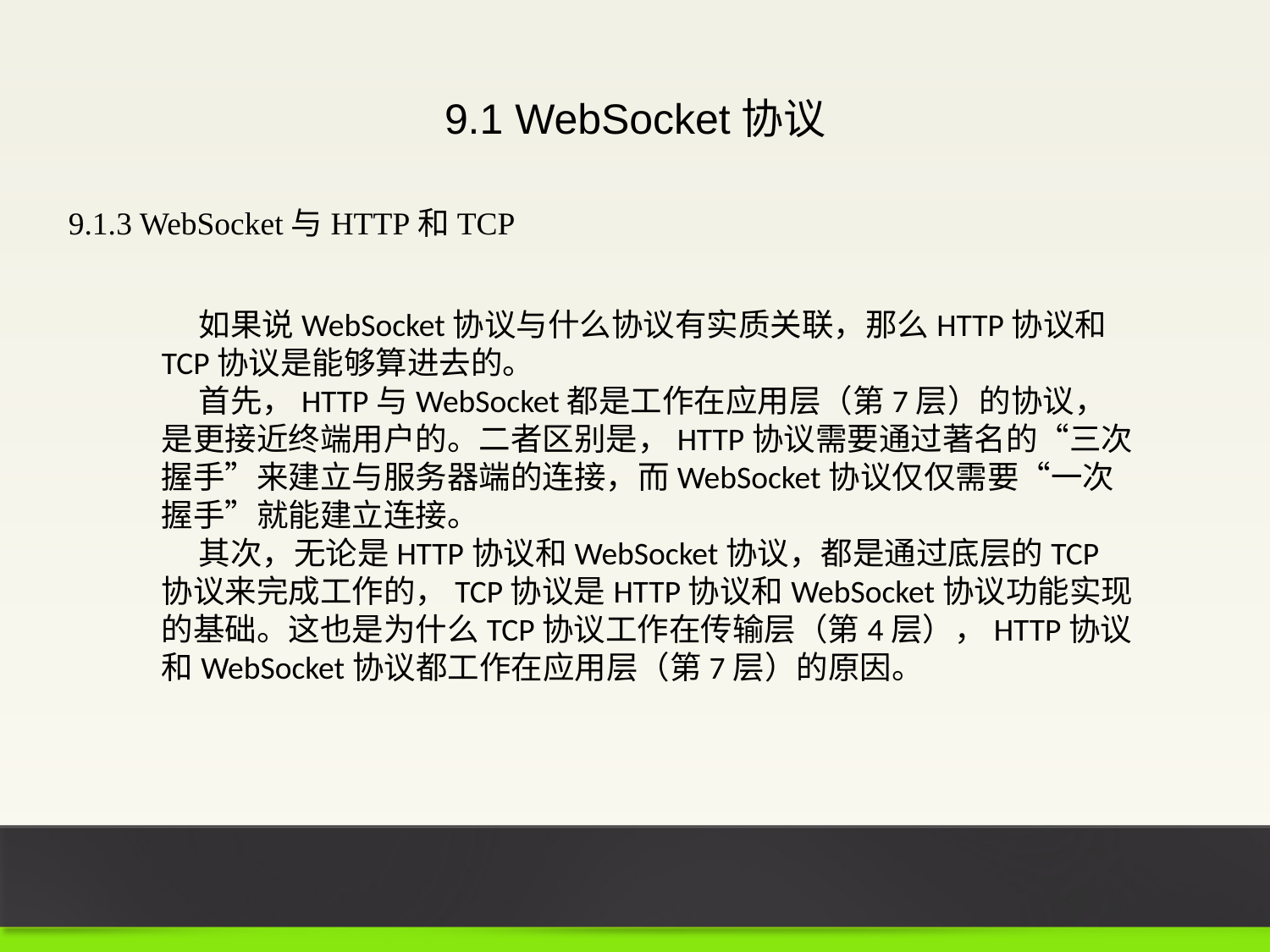

9.1 WebSocket协议
9.1.3 WebSocket与HTTP和TCP
如果说WebSocket协议与什么协议有实质关联，那么HTTP协议和TCP协议是能够算进去的。
首先，HTTP与WebSocket都是工作在应用层（第7层）的协议，是更接近终端用户的。二者区别是，HTTP协议需要通过著名的“三次握手”来建立与服务器端的连接，而WebSocket协议仅仅需要“一次握手”就能建立连接。
其次，无论是HTTP协议和WebSocket协议，都是通过底层的TCP协议来完成工作的，TCP协议是HTTP协议和WebSocket协议功能实现的基础。这也是为什么TCP协议工作在传输层（第4层），HTTP协议和WebSocket协议都工作在应用层（第7层）的原因。